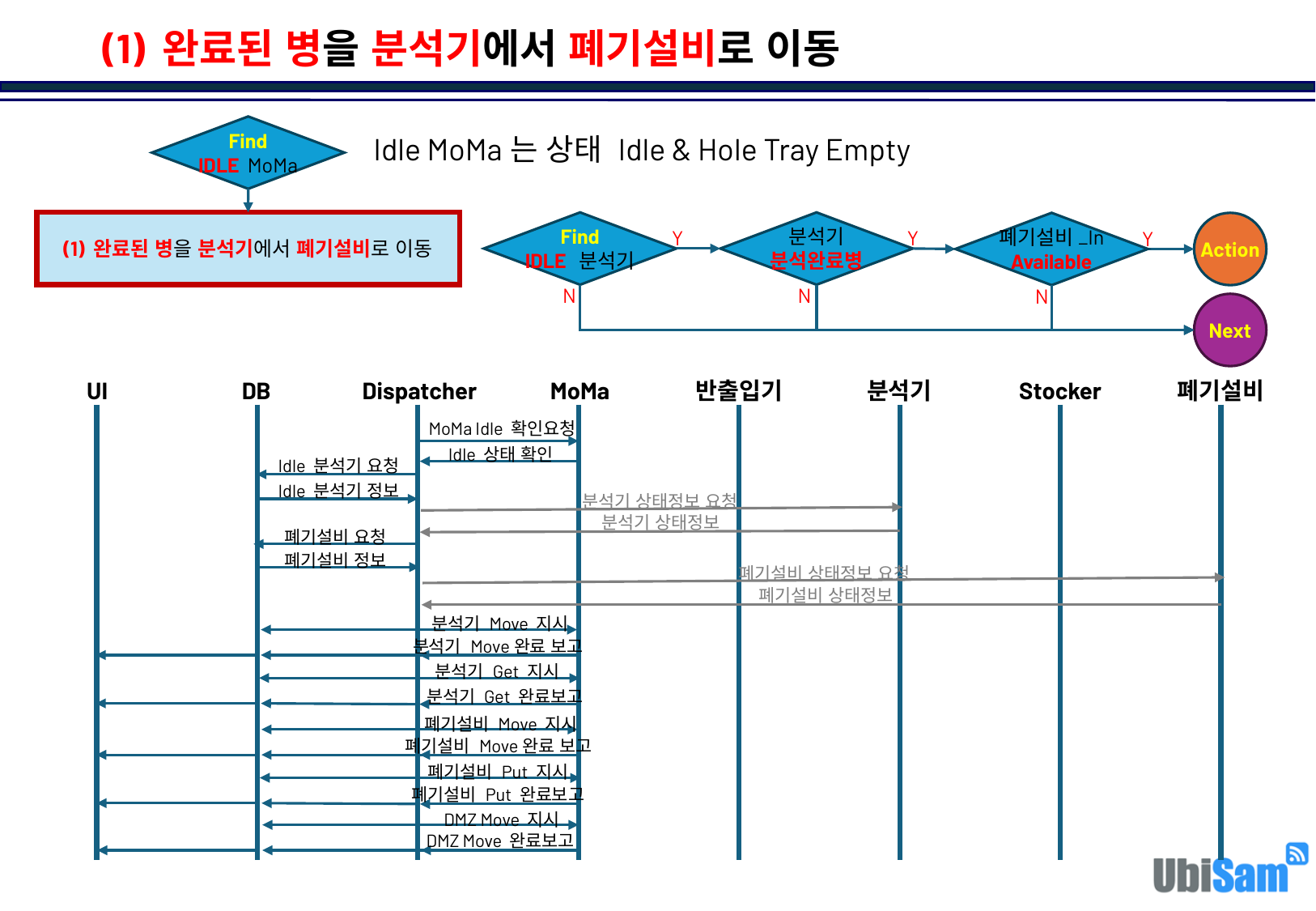

# (1) 완료된 병을 분석기에서 폐기설비로 이동
Find
IDLE  MoMa
Idle MoMa는 상태 Idle & Hole Tray Empty
(1) 완료된 병을 분석기에서 폐기설비로 이동
Find
IDLE  분석기
분석기
분석완료병
Action
폐기설비_In
Available
Y
Y
Y
N
N
N
Next
UI
DB
Dispatcher
MoMa
반출입기
분석기
Stocker
폐기설비
MoMa Idle 확인요청
Idle 상태 확인
Idle 분석기 요청
Idle 분석기 정보
분석기 상태정보 요청
분석기 상태정보
폐기설비 요청
폐기설비 정보
폐기설비 상태정보 요청
폐기설비 상태정보
분석기 Move 지시
분석기 Move완료 보고
분석기 Get 지시
분석기 Get 완료보고
폐기설비 Move 지시
폐기설비 Move완료 보고
폐기설비 Put 지시
폐기설비 Put 완료보고
DMZ Move 지시
DMZ Move 완료보고